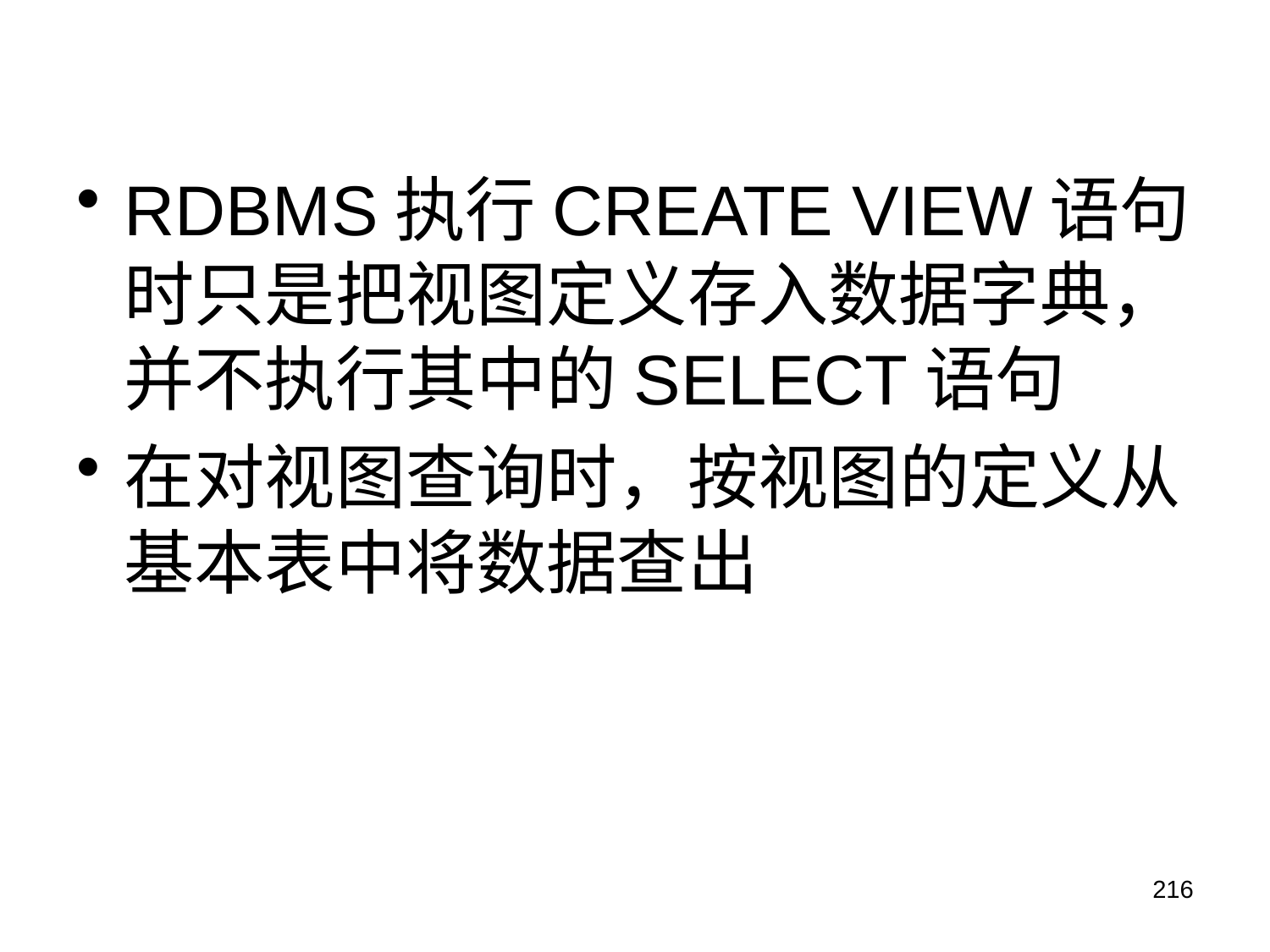

RDBMS执行CREATE VIEW语句时只是把视图定义存入数据字典，并不执行其中的SELECT语句
在对视图查询时，按视图的定义从基本表中将数据查出

216